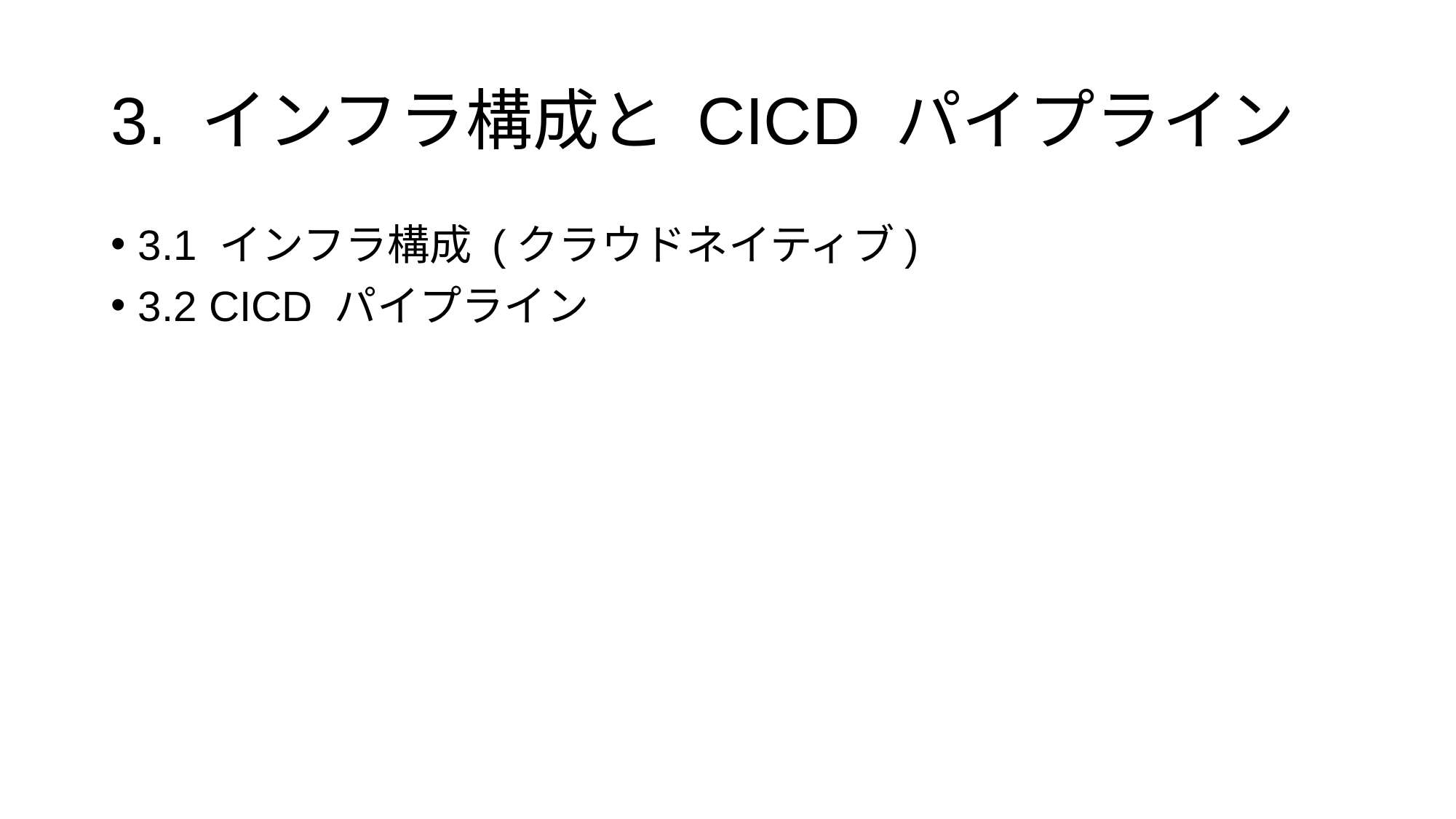

# 3. インフラ構成と CICD パイプライン
3.1 インフラ構成 (クラウドネイティブ)
3.2 CICD パイプライン